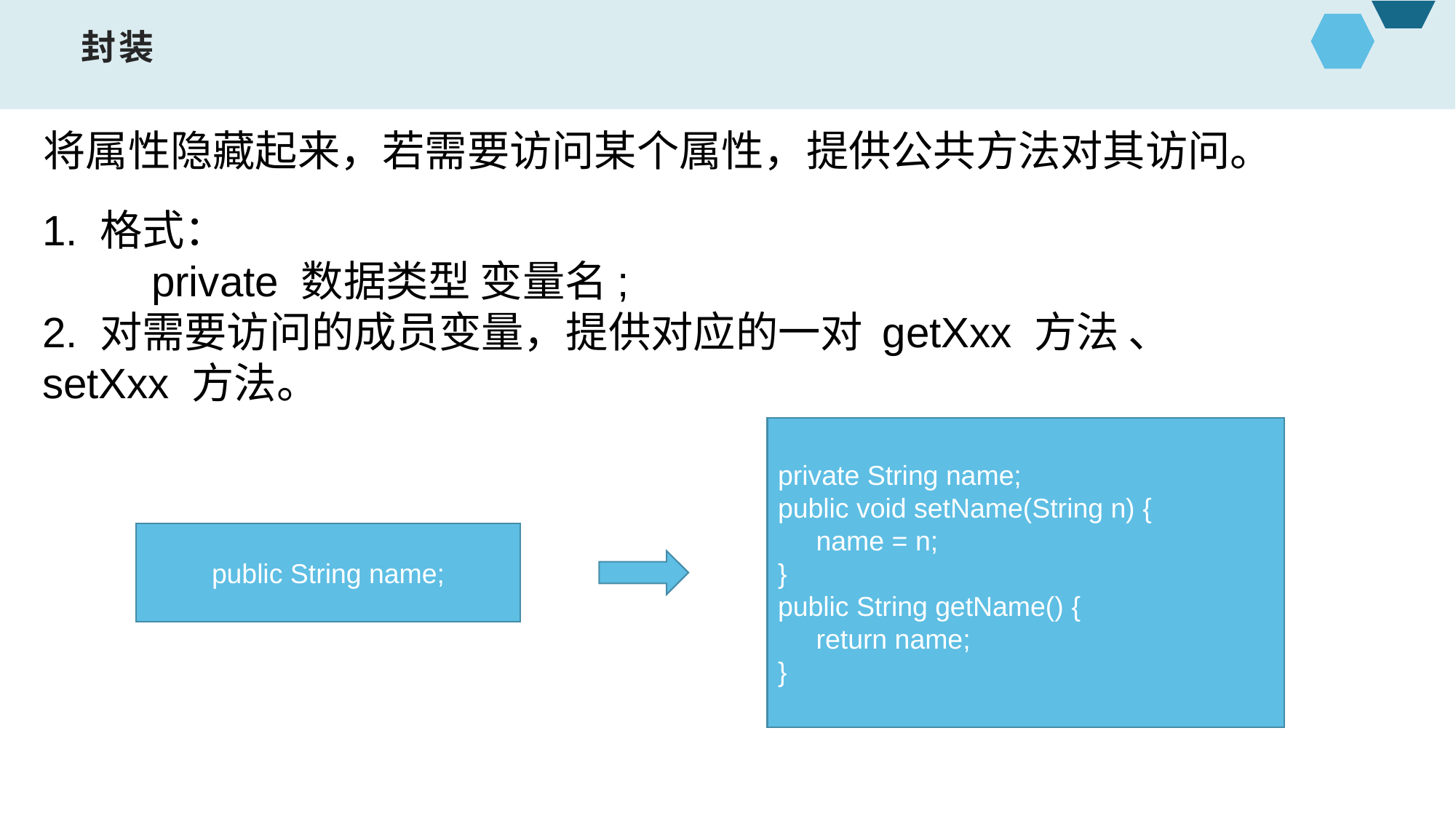

# 封装
将属性隐藏起来，若需要访问某个属性，提供公共方法对其访问。

1. 格式：
	private 数据类型 变量名;
2. 对需要访问的成员变量，提供对应的一对 getXxx 方法 、 setXxx 方法。

private String name;
public void setName(String n) {
     name = n;
}
public String getName() {
     return name;
}
public String name;